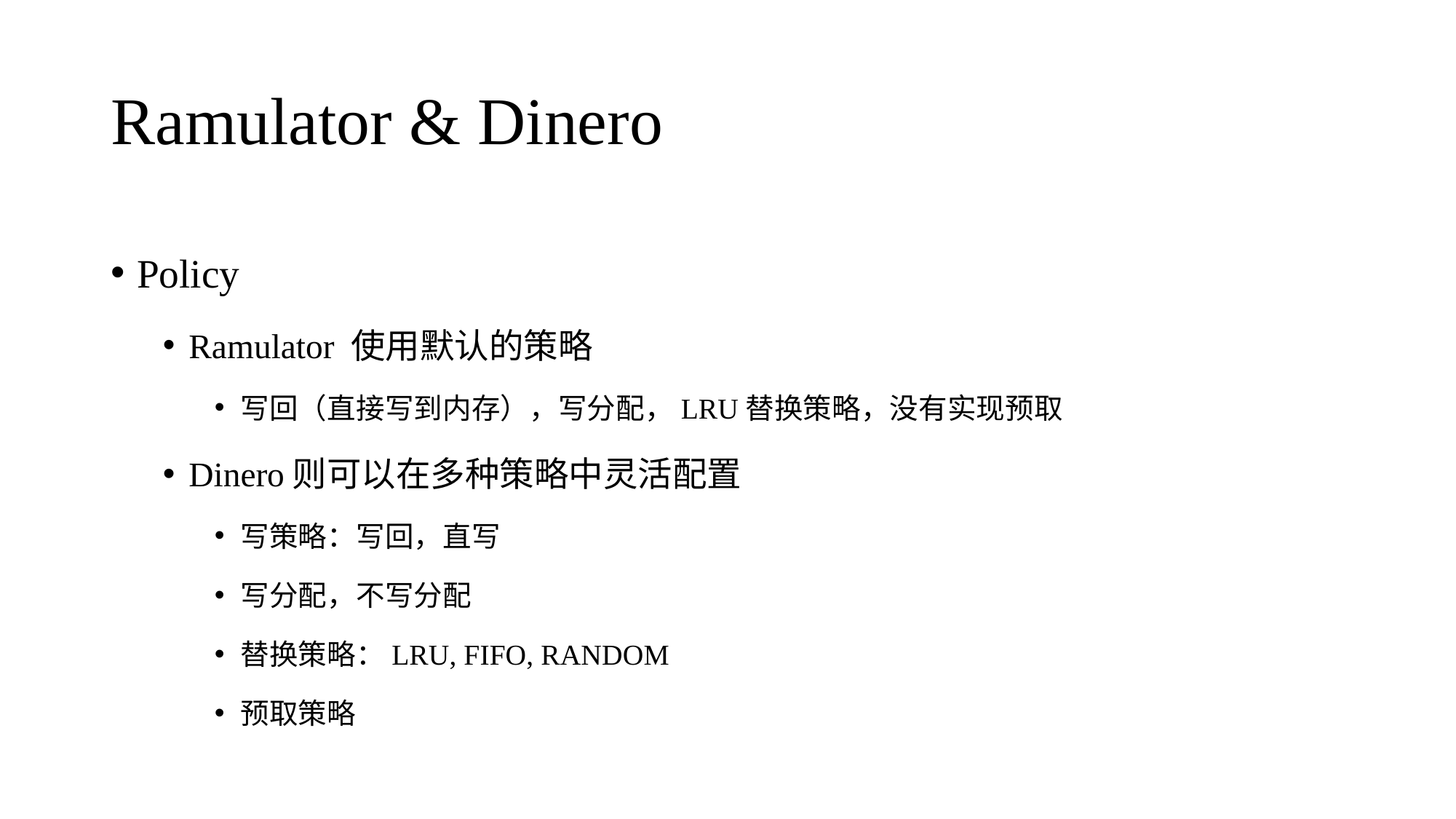

# Ramulator & Dinero
Policy
Ramulator 使用默认的策略
写回（直接写到内存），写分配，LRU替换策略，没有实现预取
Dinero则可以在多种策略中灵活配置
写策略：写回，直写
写分配，不写分配
替换策略：LRU, FIFO, RANDOM
预取策略